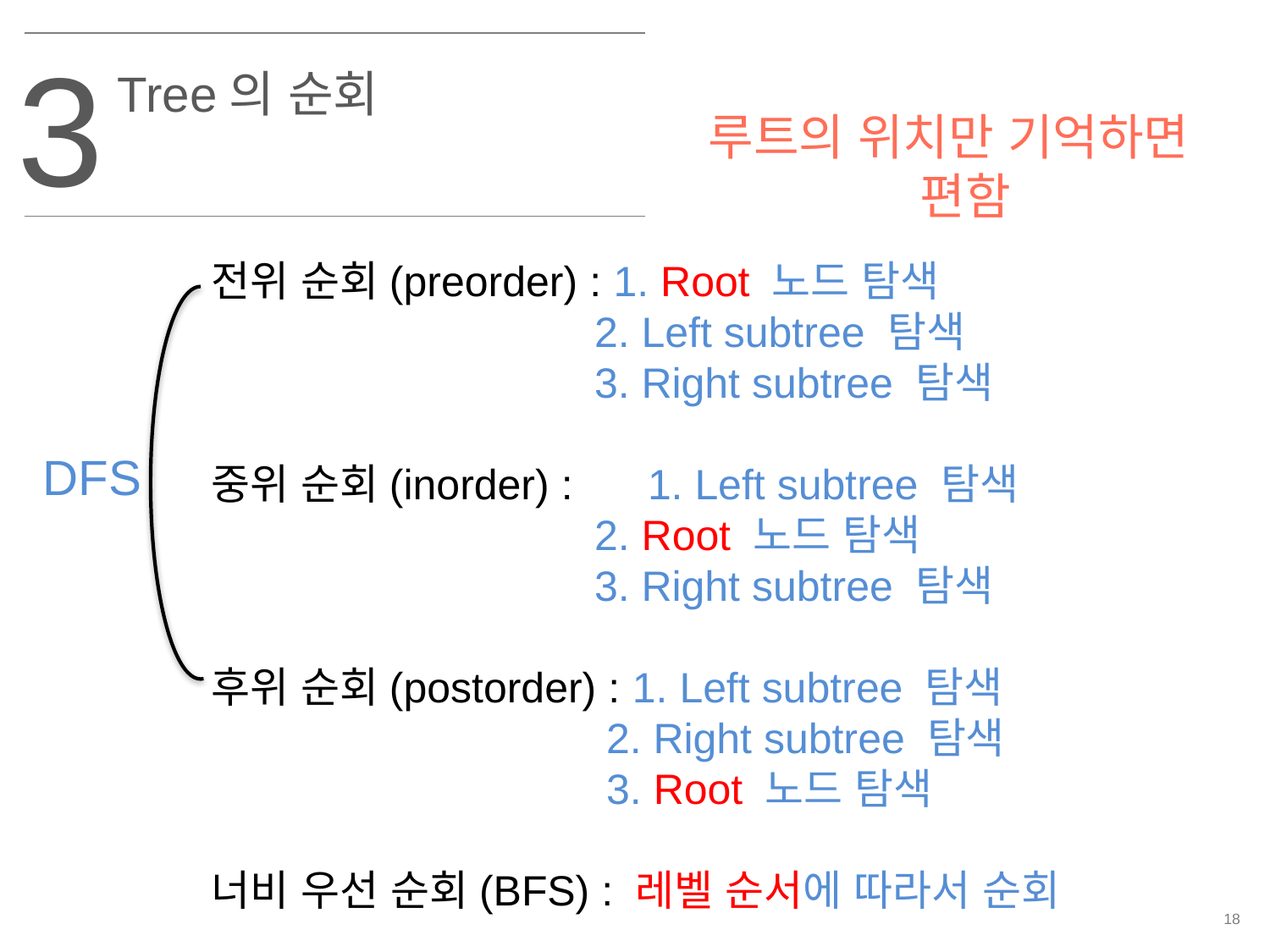

3
Tree의 순회
루트의 위치만 기억하면 편함
전위 순회(preorder) : 1. Root 노드 탐색
                           　2. Left subtree 탐색
                           　3. Right subtree 탐색

중위 순회(inorder) : 　1. Left subtree 탐색
                           　2. Root 노드 탐색
                           　3. Right subtree 탐색

후위 순회(postorder) : 1. Left subtree 탐색
                           　 2. Right subtree 탐색
                           　 3. Root 노드 탐색

너비 우선 순회(BFS) : 레벨 순서에 따라서 순회

DFS